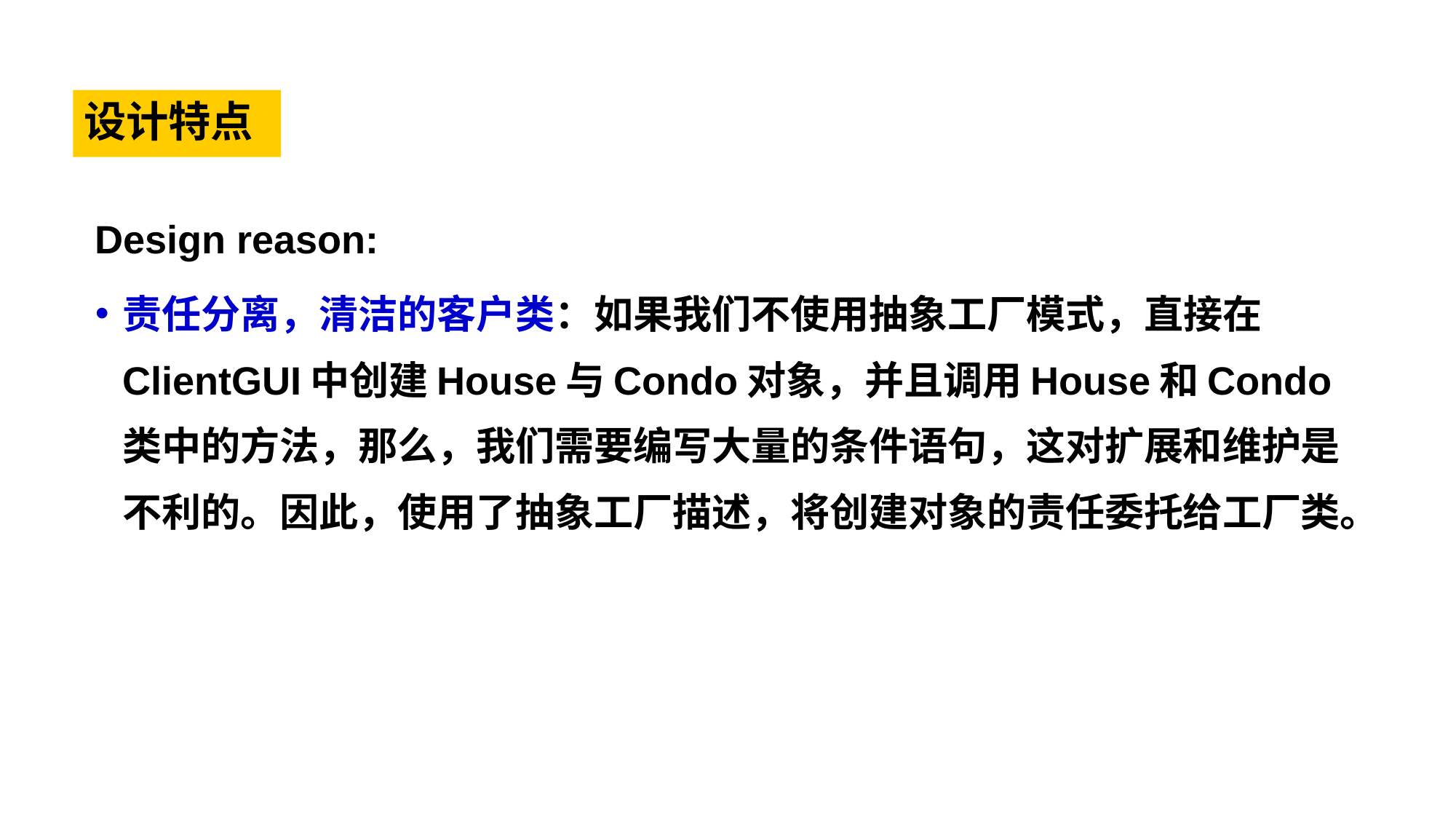

# 设计特点
Design reason:
责任分离，清洁的客户类：如果我们不使用抽象工厂模式，直接在ClientGUI中创建House与Condo对象，并且调用House和Condo类中的方法，那么，我们需要编写大量的条件语句，这对扩展和维护是不利的。因此，使用了抽象工厂描述，将创建对象的责任委托给工厂类。